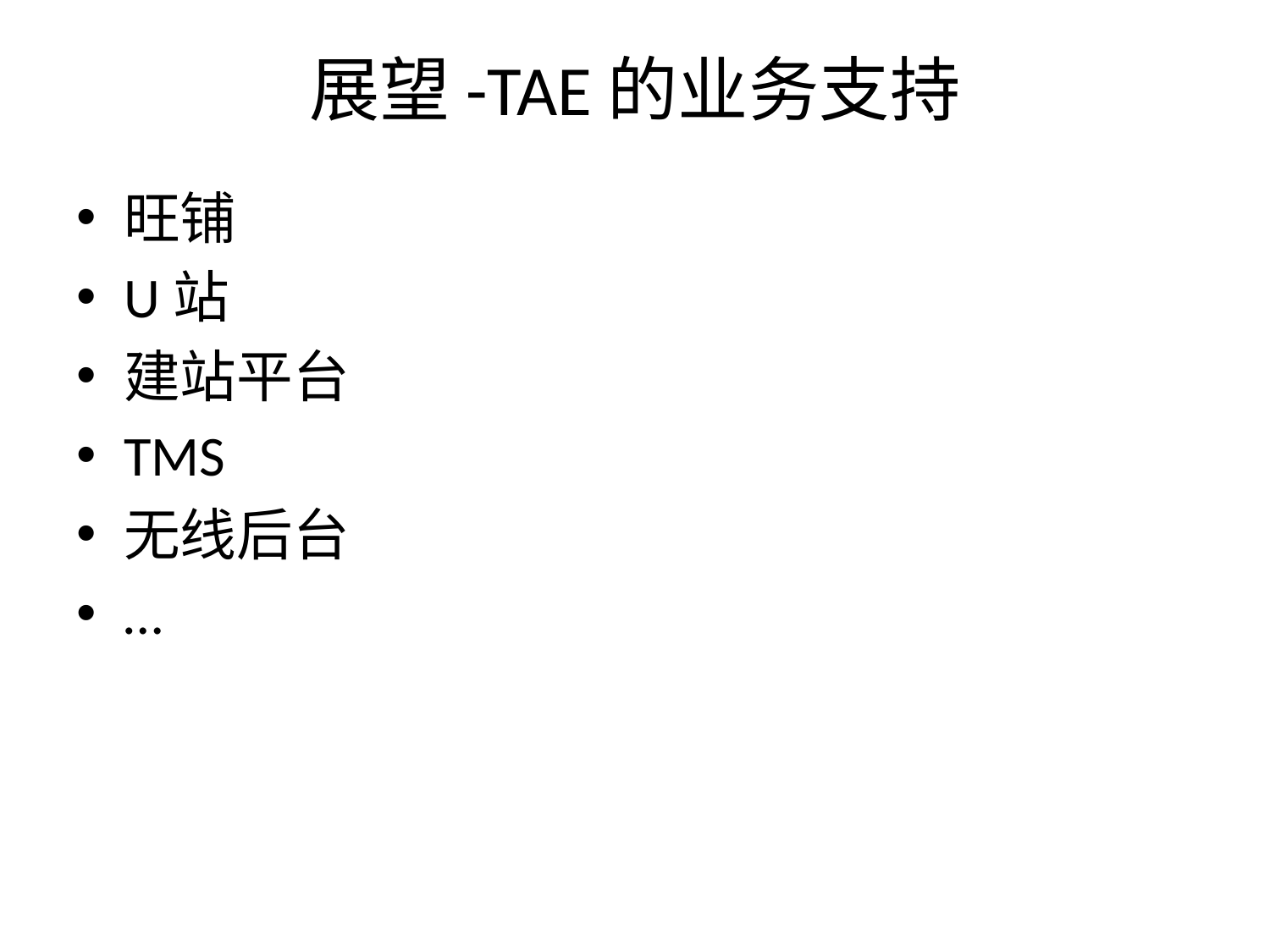

# 展望-TAE的业务支持
旺铺
U站
建站平台
TMS
无线后台
…